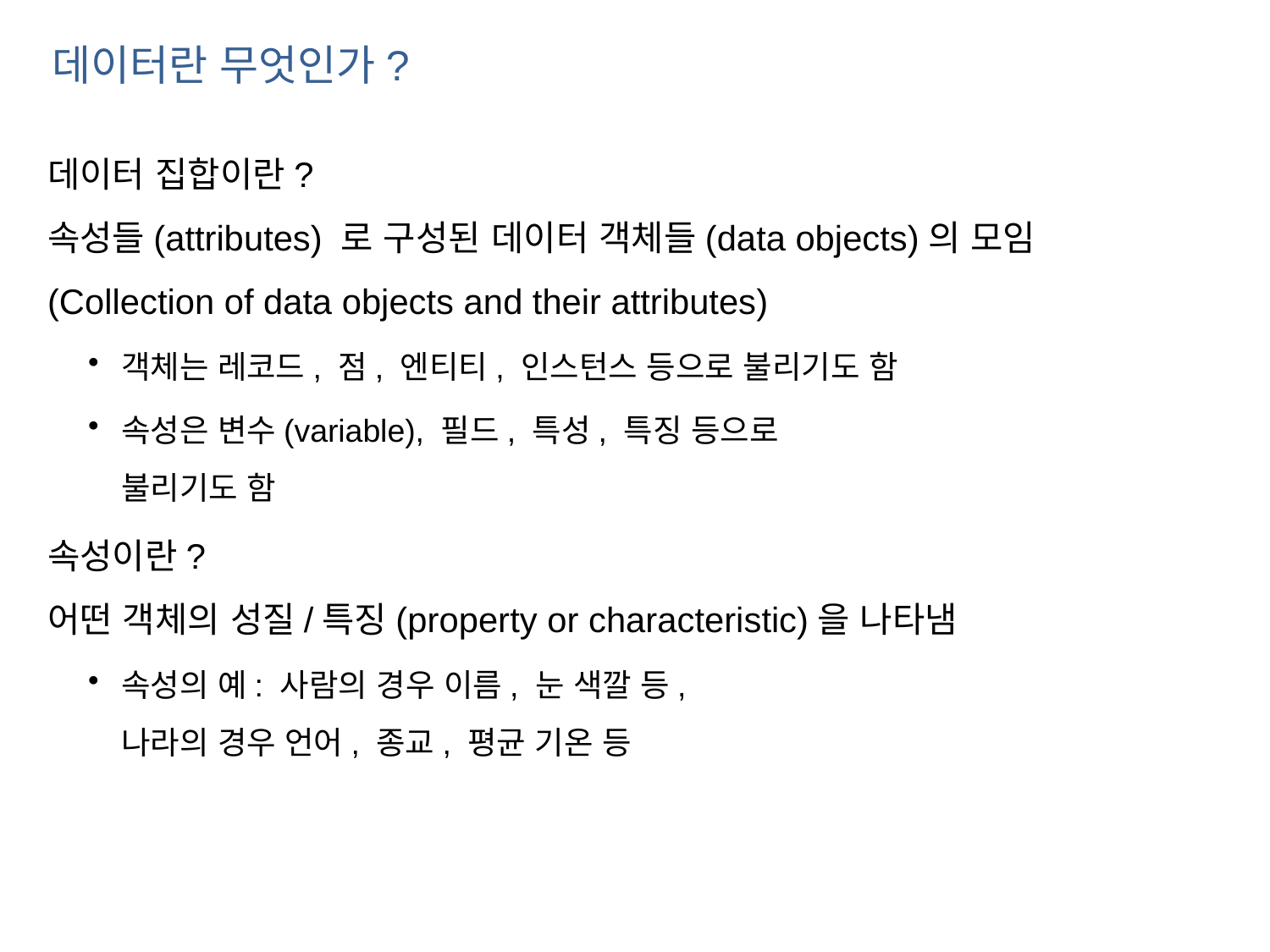

데이터란 무엇인가?
데이터 집합이란?
속성들(attributes) 로 구성된 데이터 객체들(data objects)의 모임
(Collection of data objects and their attributes)
객체는 레코드, 점, 엔티티, 인스턴스 등으로 불리기도 함
속성은 변수(variable), 필드, 특성, 특징 등으로
불리기도 함
속성이란?
어떤 객체의 성질/특징(property or characteristic)을 나타냄
속성의 예: 사람의 경우 이름, 눈 색깔 등,
나라의 경우 언어, 종교, 평균 기온 등